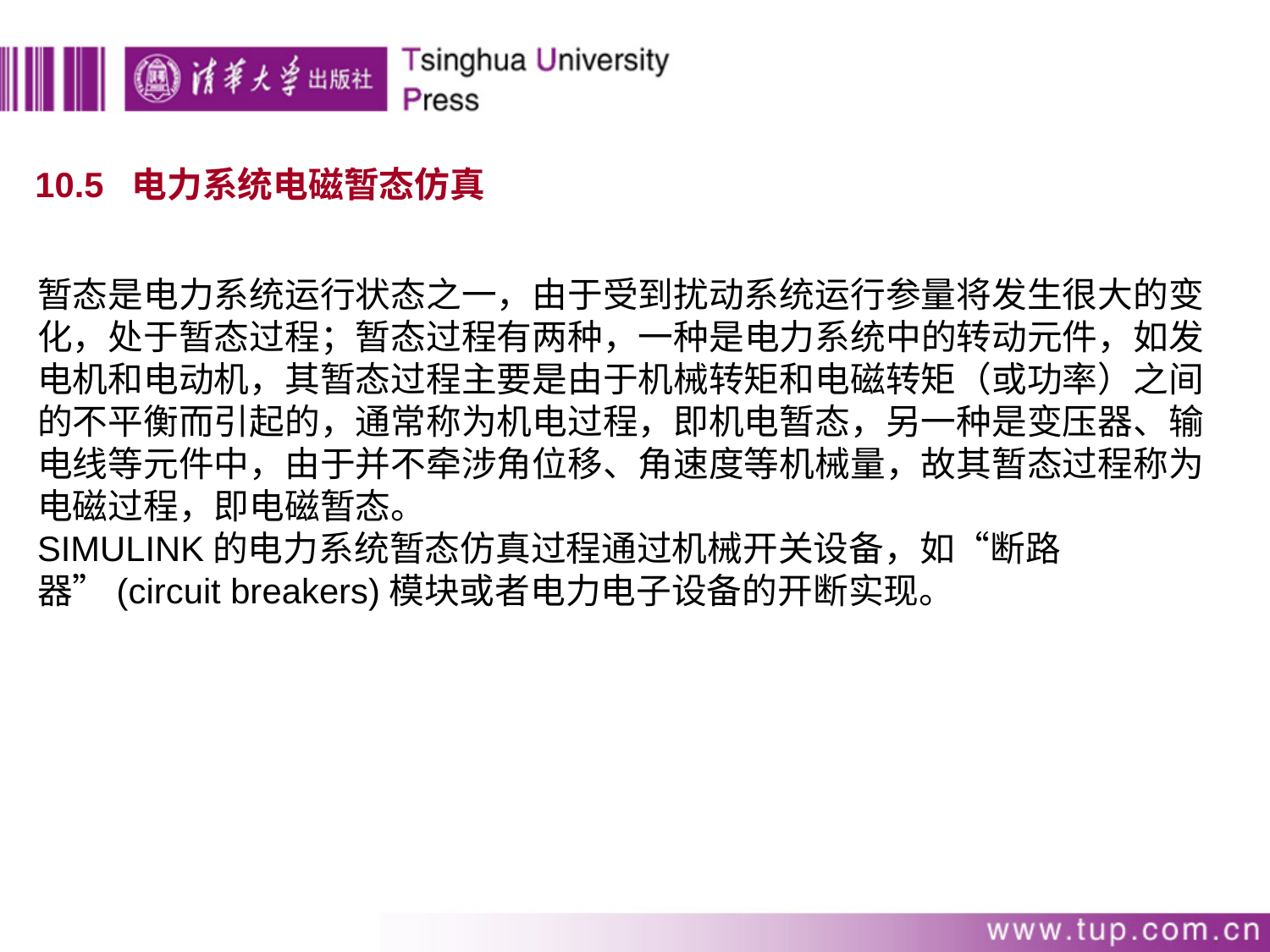

10.5  电力系统电磁暂态仿真
暂态是电力系统运行状态之一，由于受到扰动系统运行参量将发生很大的变化，处于暂态过程；暂态过程有两种，一种是电力系统中的转动元件，如发电机和电动机，其暂态过程主要是由于机械转矩和电磁转矩（或功率）之间的不平衡而引起的，通常称为机电过程，即机电暂态，另一种是变压器、输电线等元件中，由于并不牵涉角位移、角速度等机械量，故其暂态过程称为电磁过程，即电磁暂态。
SIMULINK的电力系统暂态仿真过程通过机械开关设备，如“断路器”(circuit breakers)模块或者电力电子设备的开断实现。